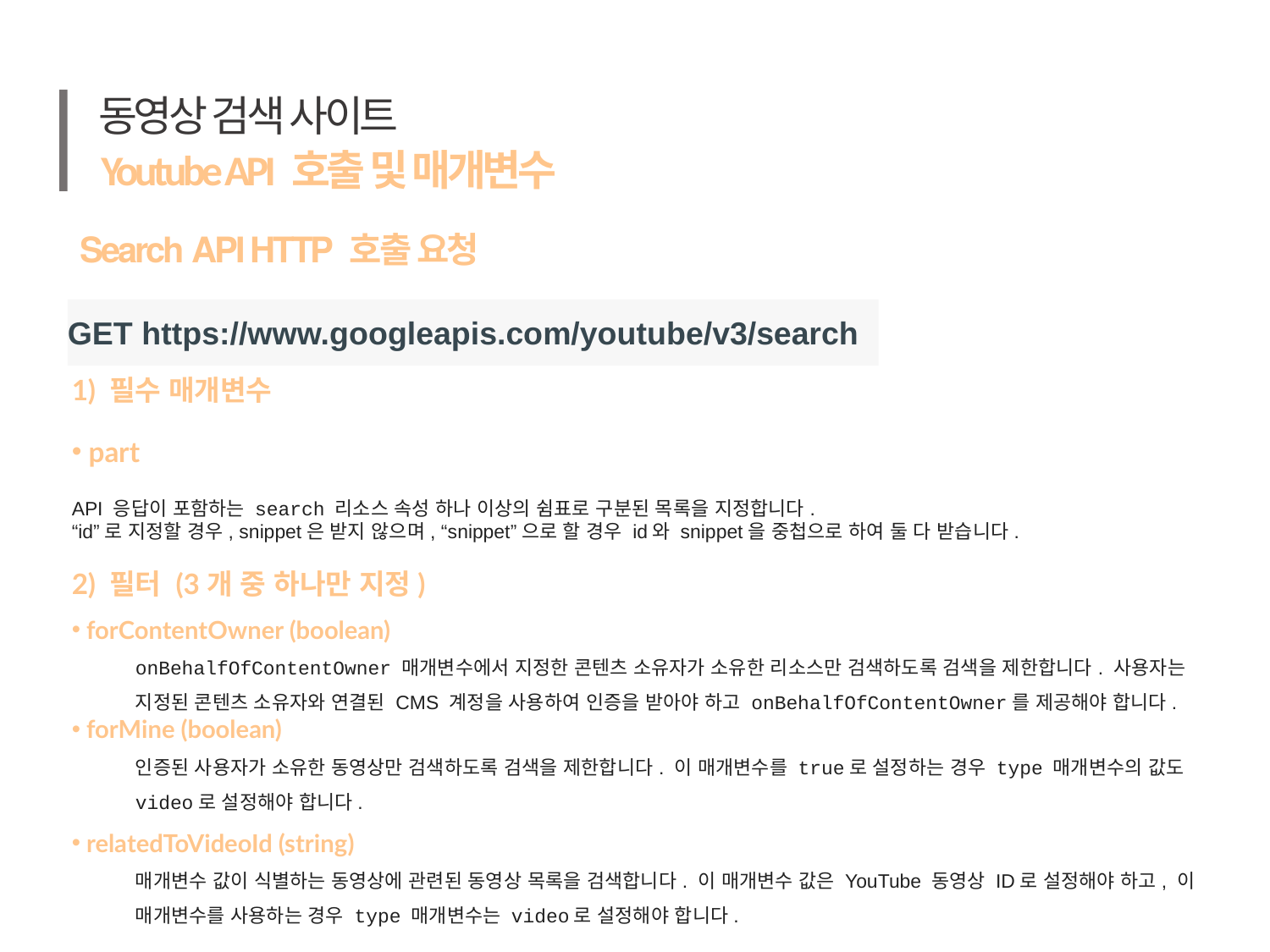

동영상 검색 사이트

Youtube API 호출 및 매개변수
Search API HTTP 호출 요청
GET https://www.googleapis.com/youtube/v3/search
1) 필수 매개변수
 part
API 응답이 포함하는 search 리소스 속성 하나 이상의 쉼표로 구분된 목록을 지정합니다.
“id”로 지정할 경우, snippet은 받지 않으며, “snippet”으로 할 경우 id와 snippet을 중첩으로 하여 둘 다 받습니다.
2) 필터 (3개 중 하나만 지정)
 forContentOwner (boolean)
onBehalfOfContentOwner 매개변수에서 지정한 콘텐츠 소유자가 소유한 리소스만 검색하도록 검색을 제한합니다. 사용자는 지정된 콘텐츠 소유자와 연결된 CMS 계정을 사용하여 인증을 받아야 하고 onBehalfOfContentOwner를 제공해야 합니다.
 forMine (boolean)
인증된 사용자가 소유한 동영상만 검색하도록 검색을 제한합니다. 이 매개변수를 true로 설정하는 경우 type 매개변수의 값도 video로 설정해야 합니다.
 relatedToVideoId (string)
매개변수 값이 식별하는 동영상에 관련된 동영상 목록을 검색합니다. 이 매개변수 값은 YouTube 동영상 ID로 설정해야 하고, 이 매개변수를 사용하는 경우 type 매개변수는 video로 설정해야 합니다.